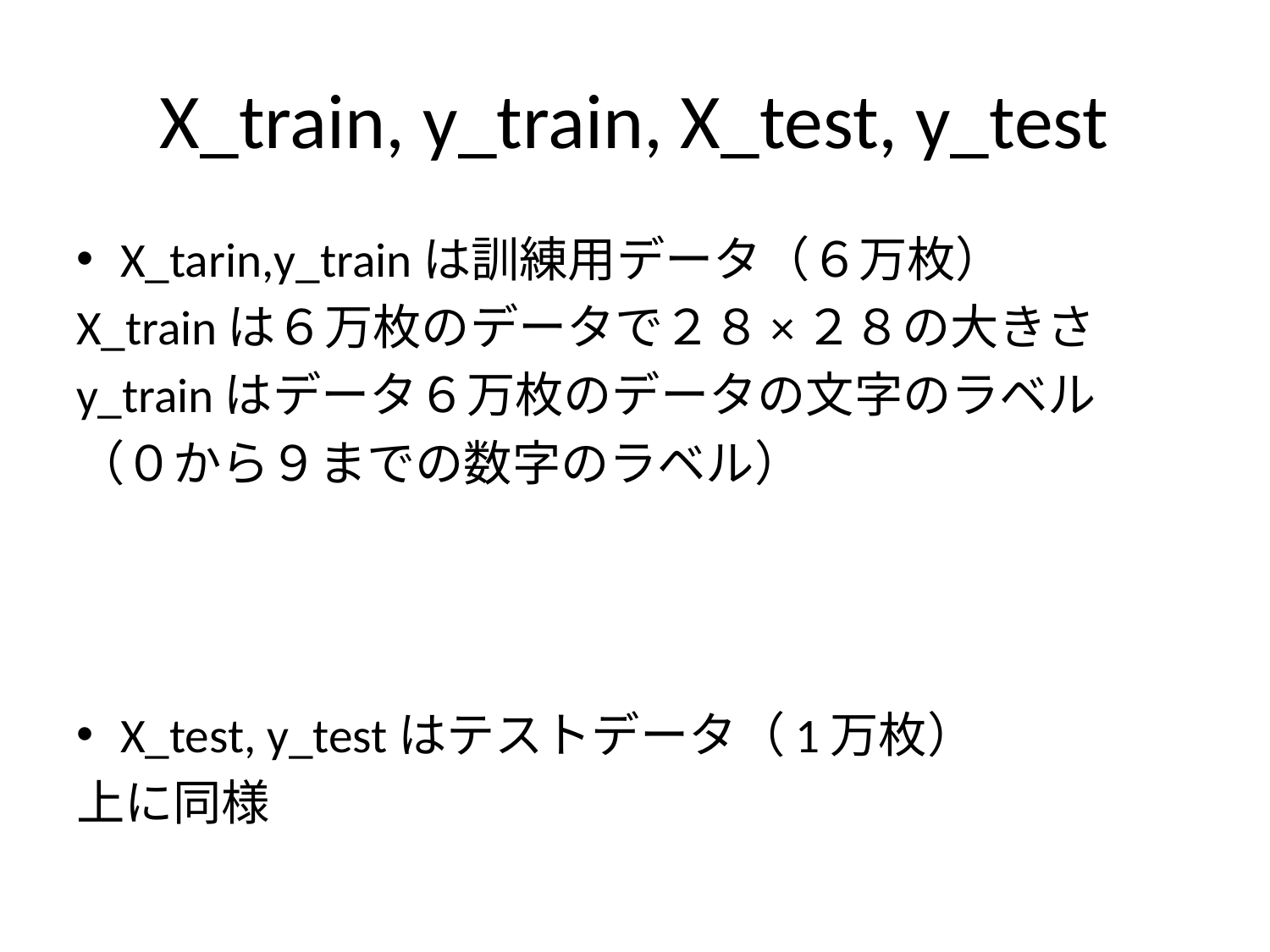

# X_train, y_train, X_test, y_test
X_tarin,y_trainは訓練用データ（６万枚）
X_trainは６万枚のデータで２８×２８の大きさ
y_trainはデータ６万枚のデータの文字のラベル
（０から９までの数字のラベル）

X_test, y_testはテストデータ（1万枚）
上に同様